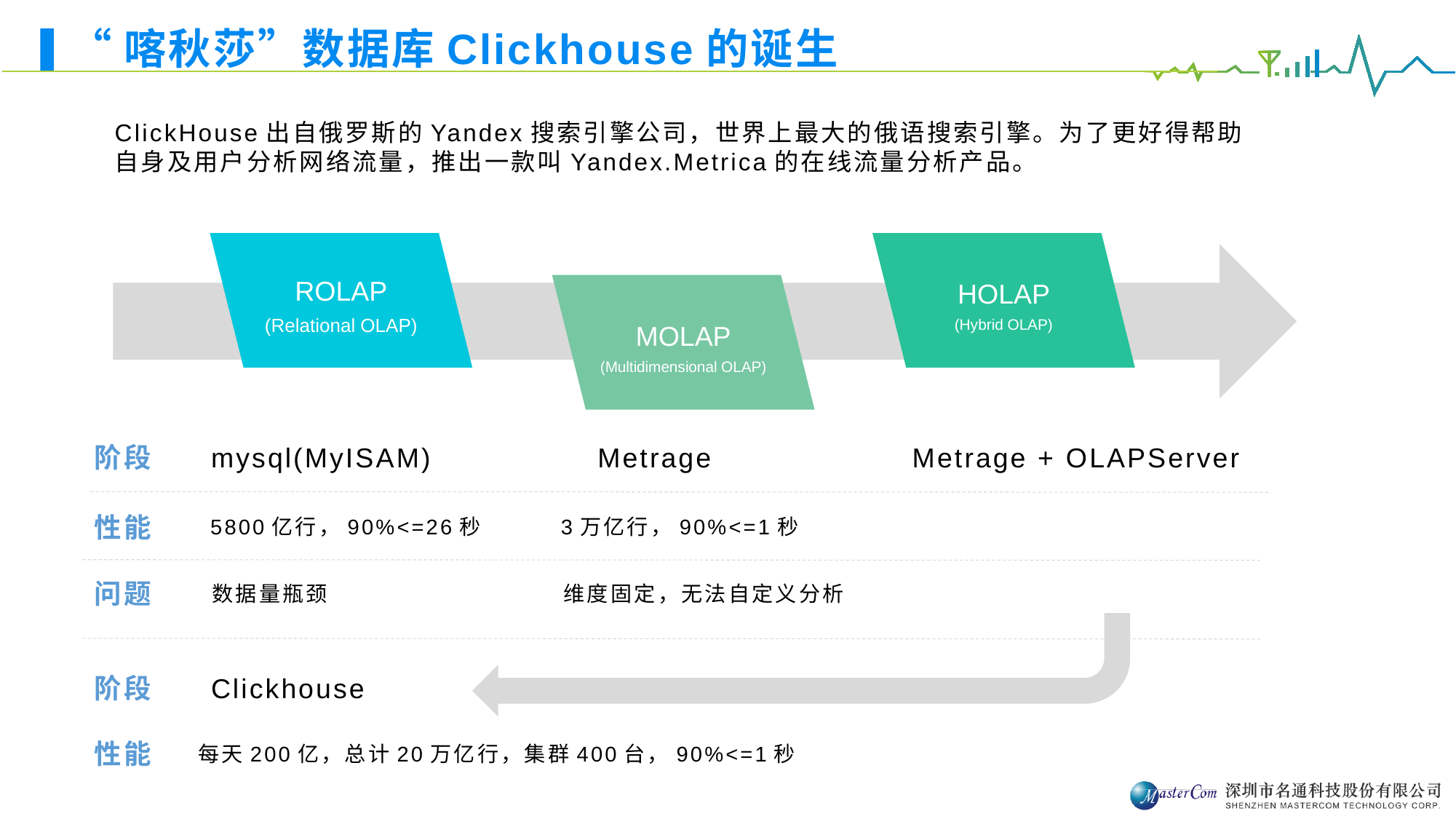

# “喀秋莎”数据库Clickhouse的诞生
ClickHouse出自俄罗斯的Yandex搜索引擎公司，世界上最大的俄语搜索引擎。为了更好得帮助自身及用户分析网络流量，推出一款叫Yandex.Metrica的在线流量分析产品。
ROLAP
(Relational OLAP)
HOLAP
(Hybrid OLAP)

MOLAP
(Multidimensional OLAP)
阶段
mysql(MyISAM)
Metrage
Metrage + OLAPServer
性能
5800亿行，90%<=26秒
3万亿行，90%<=1秒
问题
数据量瓶颈
维度固定，无法自定义分析

Clickhouse
阶段
性能
每天200亿，总计20万亿行，集群400台，90%<=1秒